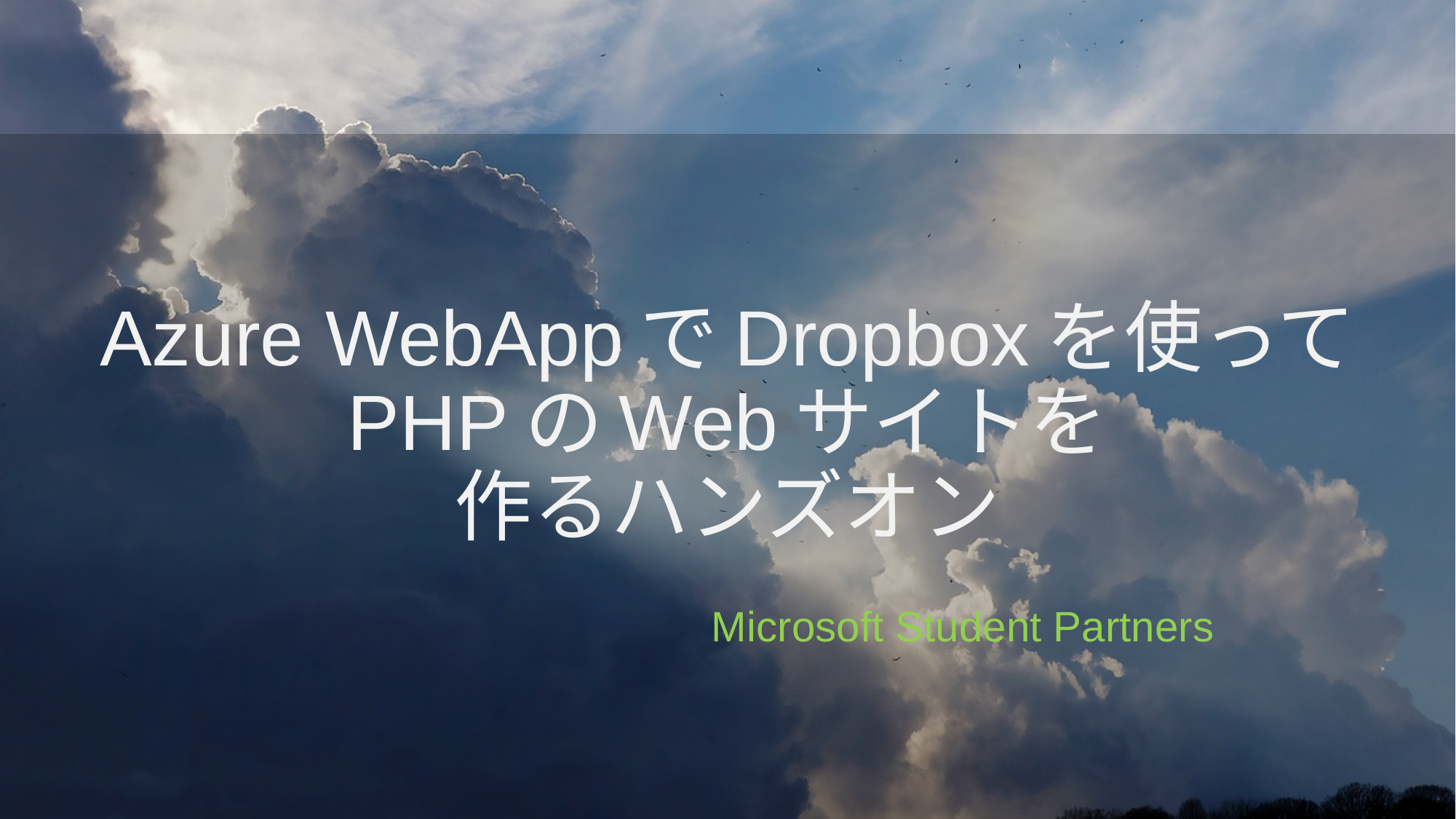

# Azure WebAppでDropboxを使って PHPのWebサイトを 作るハンズオン
Microsoft Student Partners